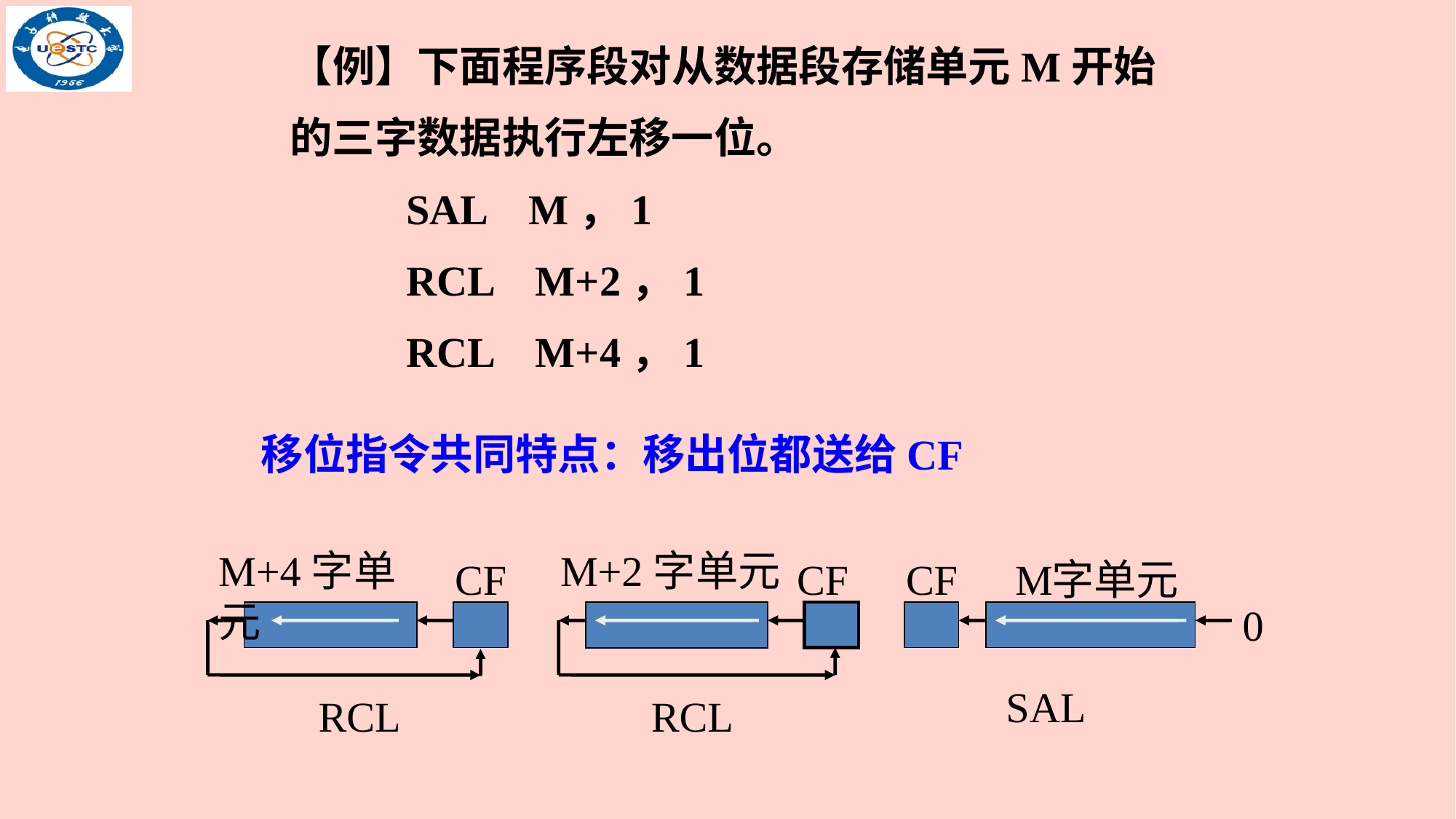

【例】下面程序段对从数据段存储单元M开始的三字数据执行左移一位。
           SAL    M，1
           RCL    M+2，1
           RCL    M+4，1
移位指令共同特点：移出位都送给CF
M+4字单元
CF

RCL
M+2字单元
CF

RCL
CF
M
字单元
0

SAL